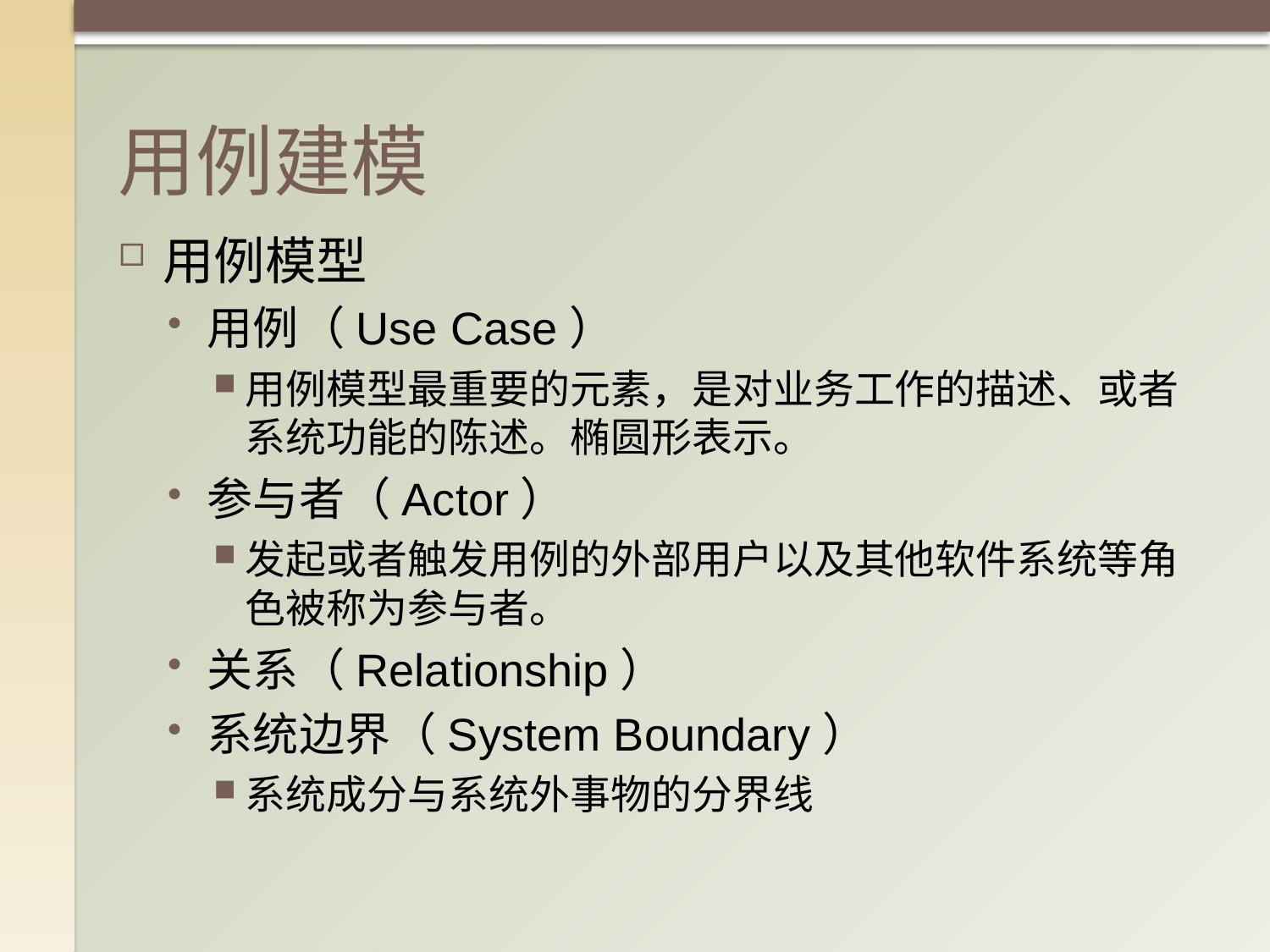

# 用例建模
用例模型
用例（Use Case）
用例模型最重要的元素，是对业务工作的描述、或者系统功能的陈述。椭圆形表示。
参与者（Actor）
发起或者触发用例的外部用户以及其他软件系统等角色被称为参与者。
关系（Relationship）
系统边界（System Boundary）
系统成分与系统外事物的分界线